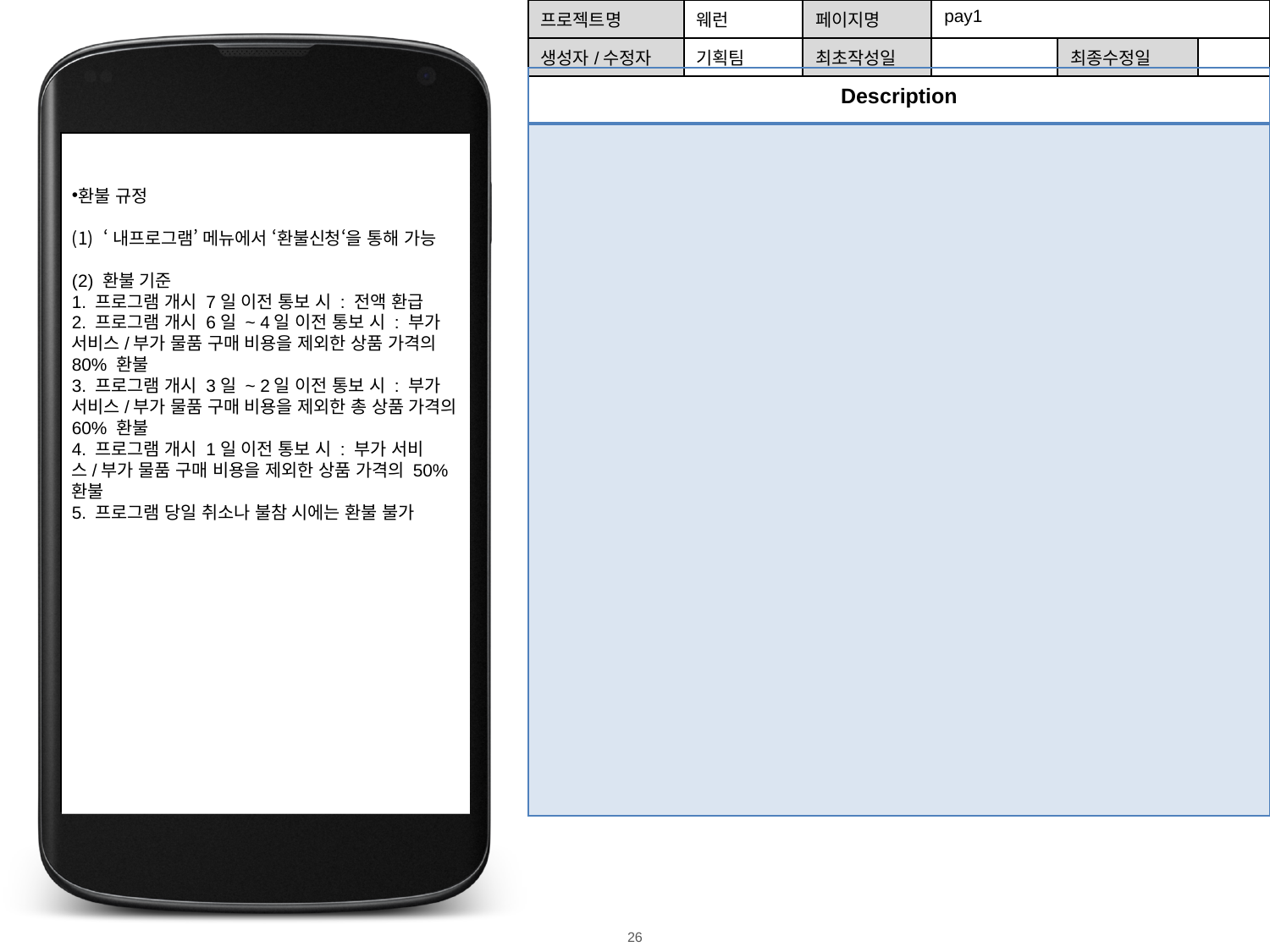

| 프로젝트명 | 웨런 | 페이지명 | pay1 |  |  |
| --- | --- | --- | --- | --- | --- |
| 생성자/수정자 | 기획팀 | 최초작성일 |  | 최종수정일 |  |
| Description |
| --- |
|  |
환불 규정

‘내프로그램’ 메뉴에서 ‘환불신청‘을 통해 가능

(2) 환불 기준
1. 프로그램 개시 7일 이전 통보 시 : 전액 환급
2. 프로그램 개시 6일 ~ 4일 이전 통보 시 : 부가 서비스/부가 물품 구매 비용을 제외한 상품 가격의 80% 환불
3. 프로그램 개시 3일 ~ 2일 이전 통보 시 : 부가 서비스/부가 물품 구매 비용을 제외한 총 상품 가격의 60% 환불
4. 프로그램 개시 1일 이전 통보 시 : 부가 서비스/부가 물품 구매 비용을 제외한 상품 가격의 50% 환불
5. 프로그램 당일 취소나 불참 시에는 환불 불가